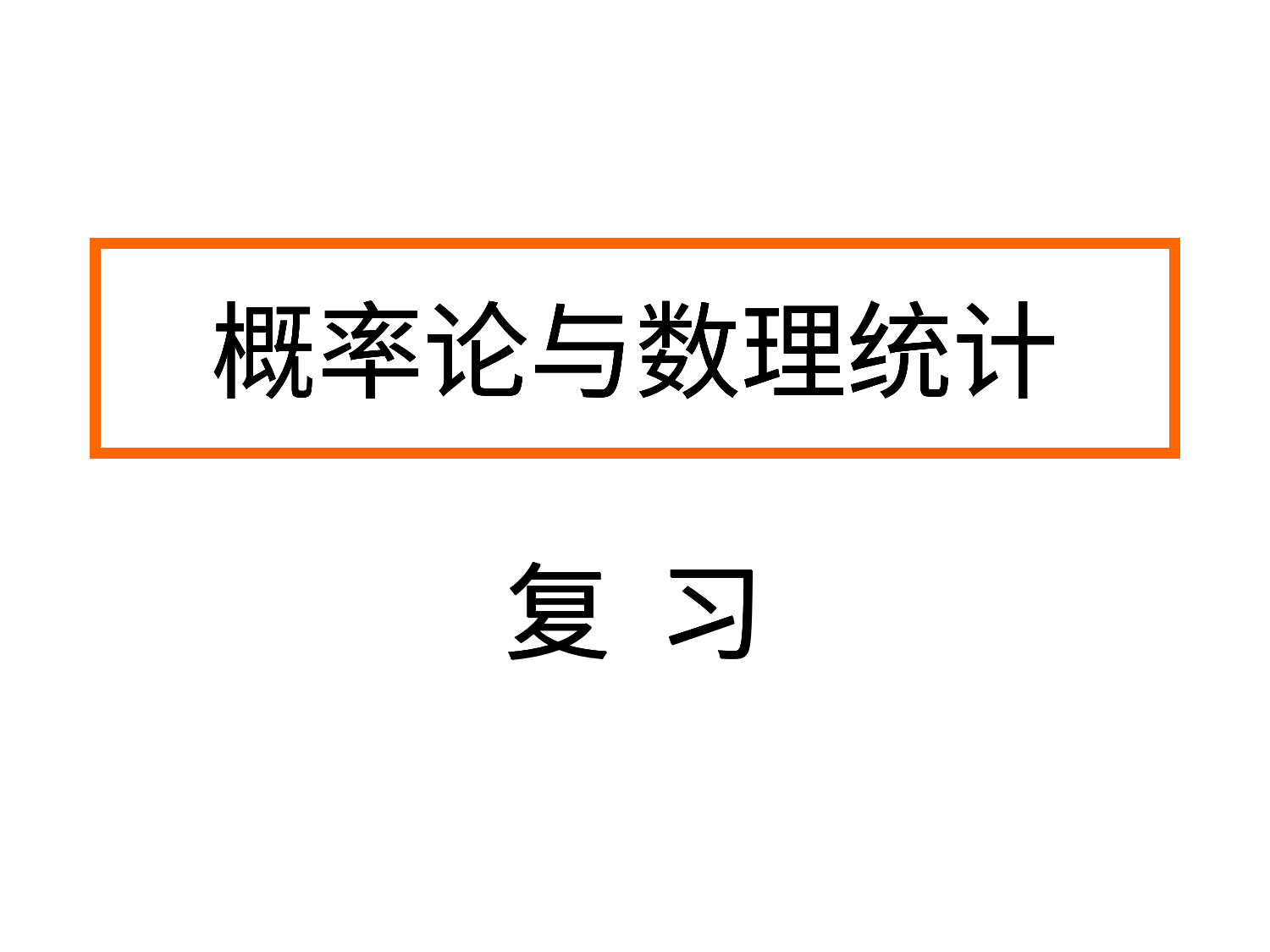

概率论与数理统计
概率论与数理统计
概率论与数理统计
概率论与数理统计
复  习
复  习
复  习
复  习